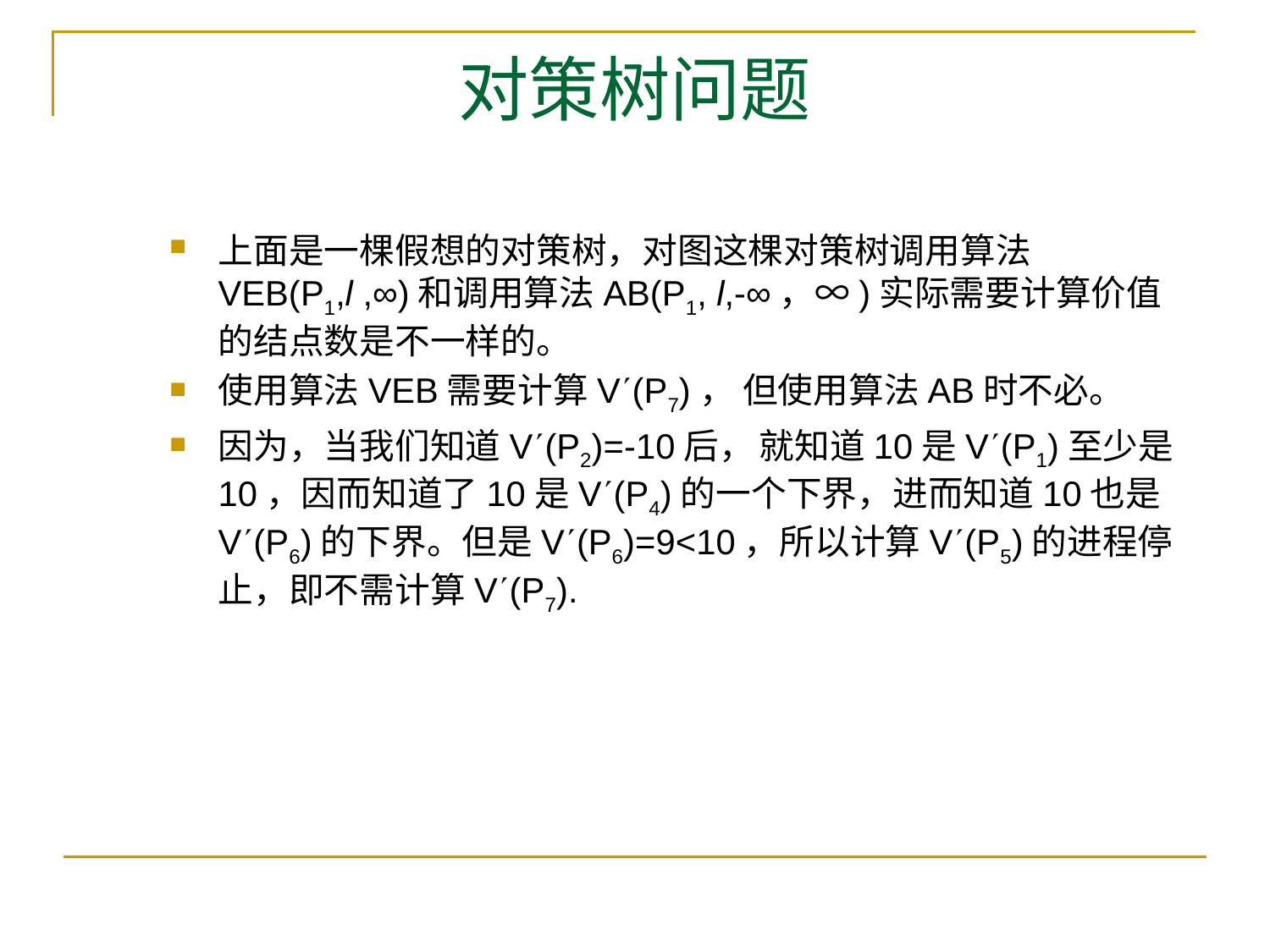

# 对策树问题
上面是一棵假想的对策树，对图这棵对策树调用算法VEB(P1,l ,∞)和调用算法AB(P1, l,-∞，∞)实际需要计算价值的结点数是不一样的。
使用算法VEB需要计算V′(P7)， 但使用算法AB时不必。
因为，当我们知道V′(P2)=-10后， 就知道10是V′(P1)至少是10，因而知道了10是V′(P4)的一个下界，进而知道10也是V′(P6)的下界。但是V′(P6)=9<10，所以计算V′(P5)的进程停止，即不需计算V′(P7).